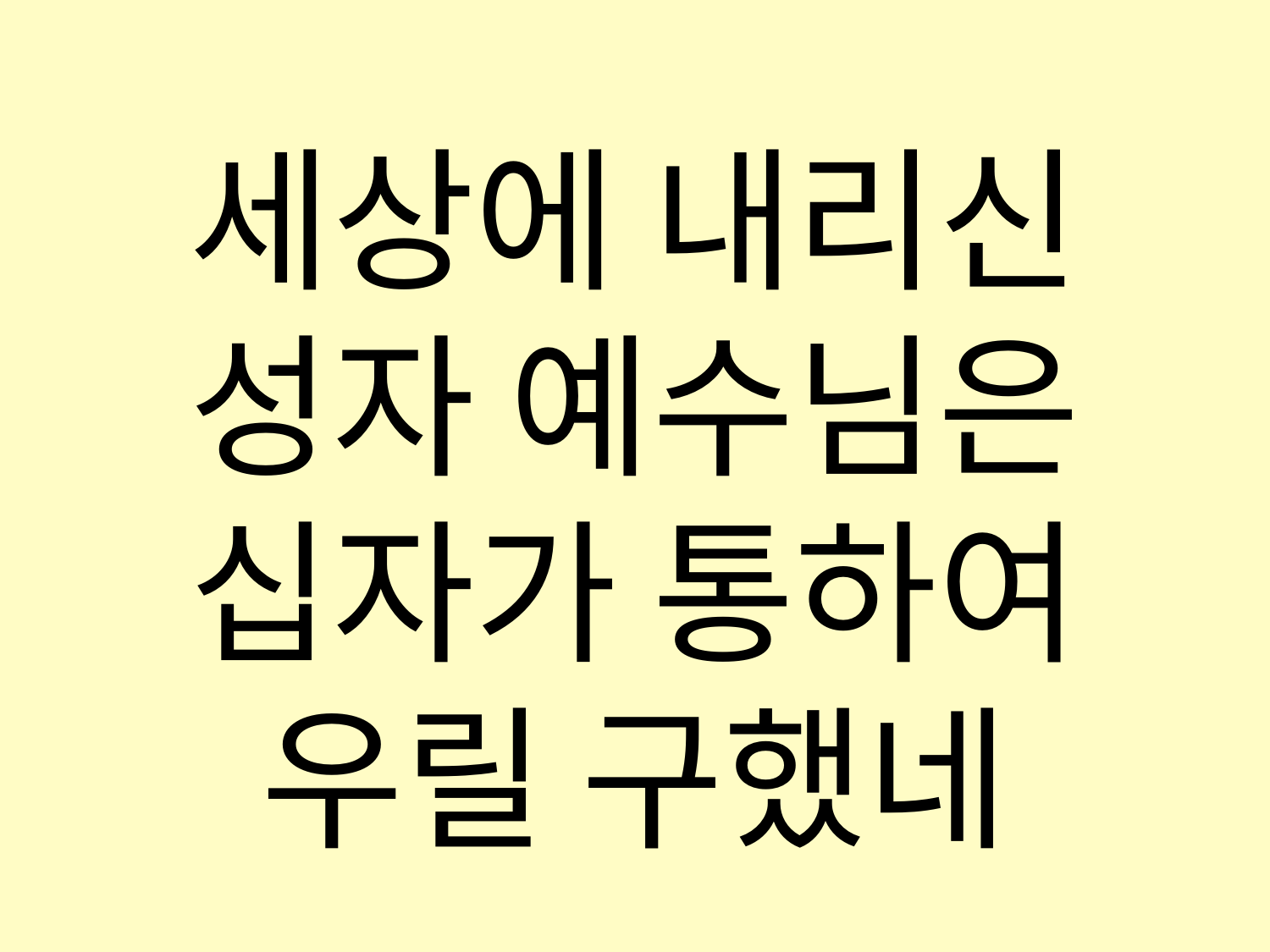

세상에 내리신
성자 예수님은
십자가 통하여
우릴 구했네